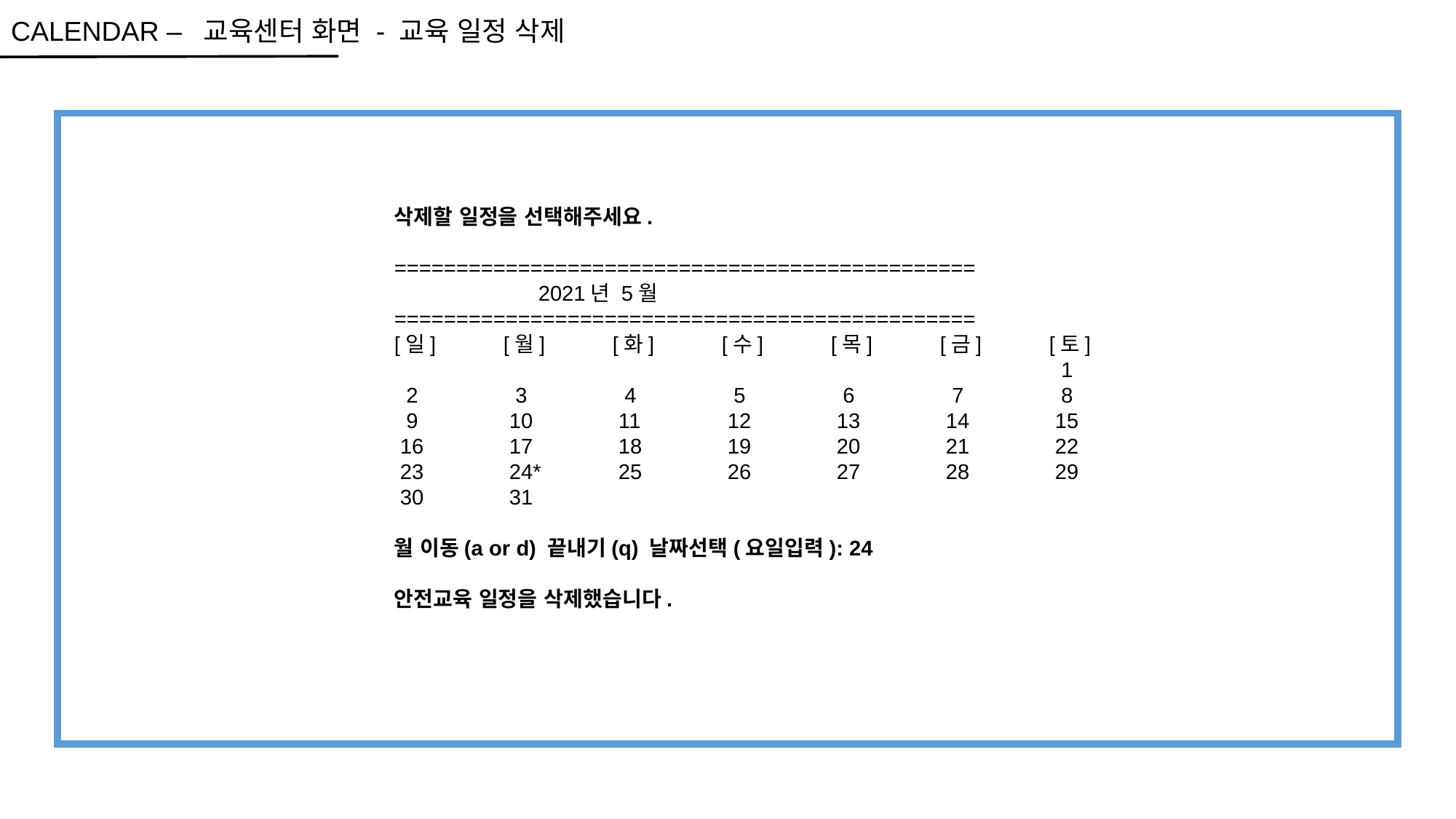

CALENDAR –  교육센터 화면 - 교육 일정 삭제

삭제할 일정을 선택해주세요.

===============================================
                        2021년 5월
===============================================
[일]	[월]	[화]	[수]	[목]	[금]	[토]
						  1
  2	  3	  4	  5	  6	  7	  8
  9	 10	 11	 12	 13	 14	 15
 16	 17	 18	 19	 20	 21	 22
 23	 24*	 25	 26	 27	 28	 29
 30	 31

월 이동(a or d) 끝내기(q) 날짜선택(요일입력): 24

안전교육 일정을 삭제했습니다.